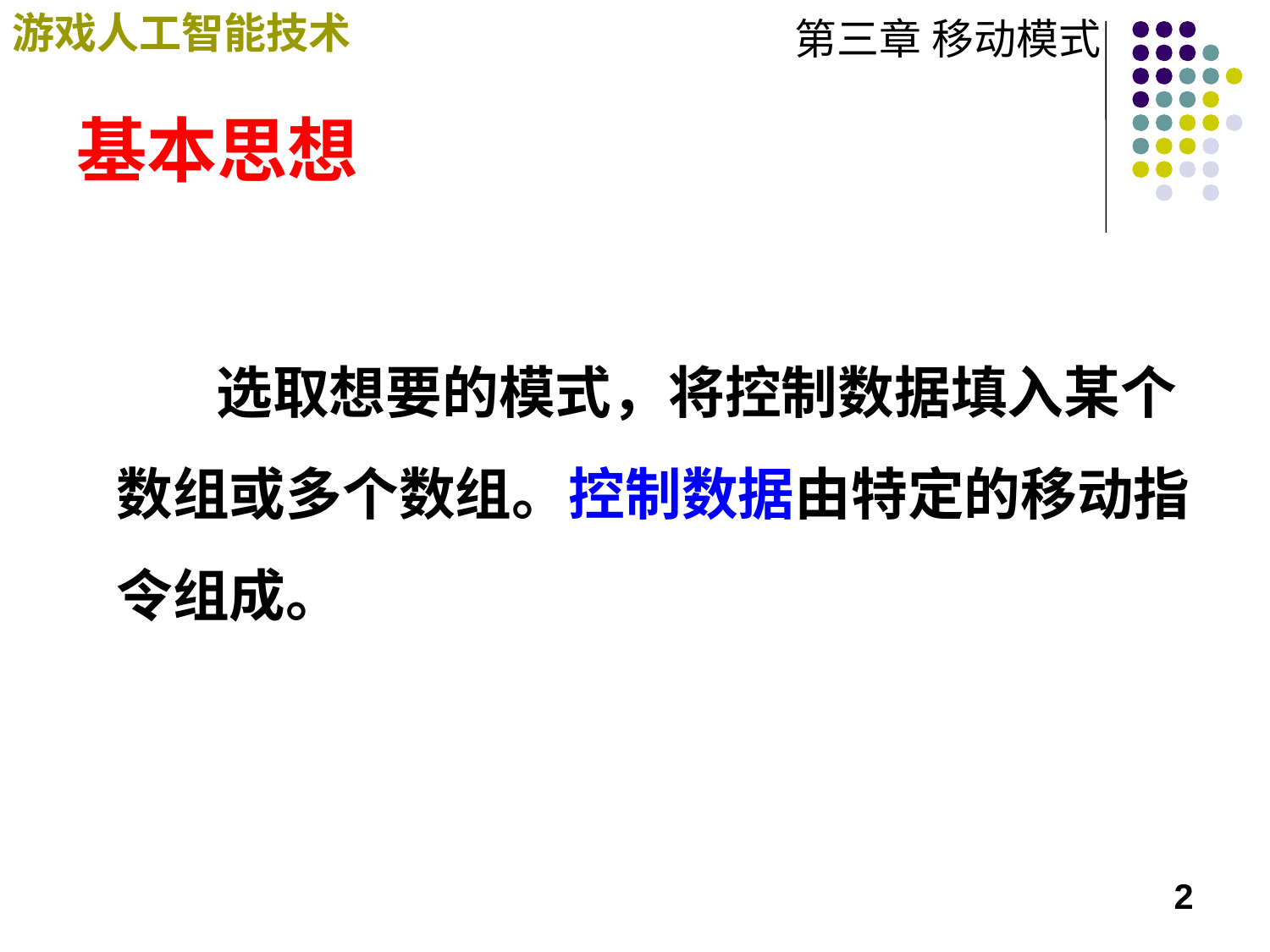

# 基本思想
选取想要的模式，将控制数据填入某个数组或多个数组。控制数据由特定的移动指令组成。
2